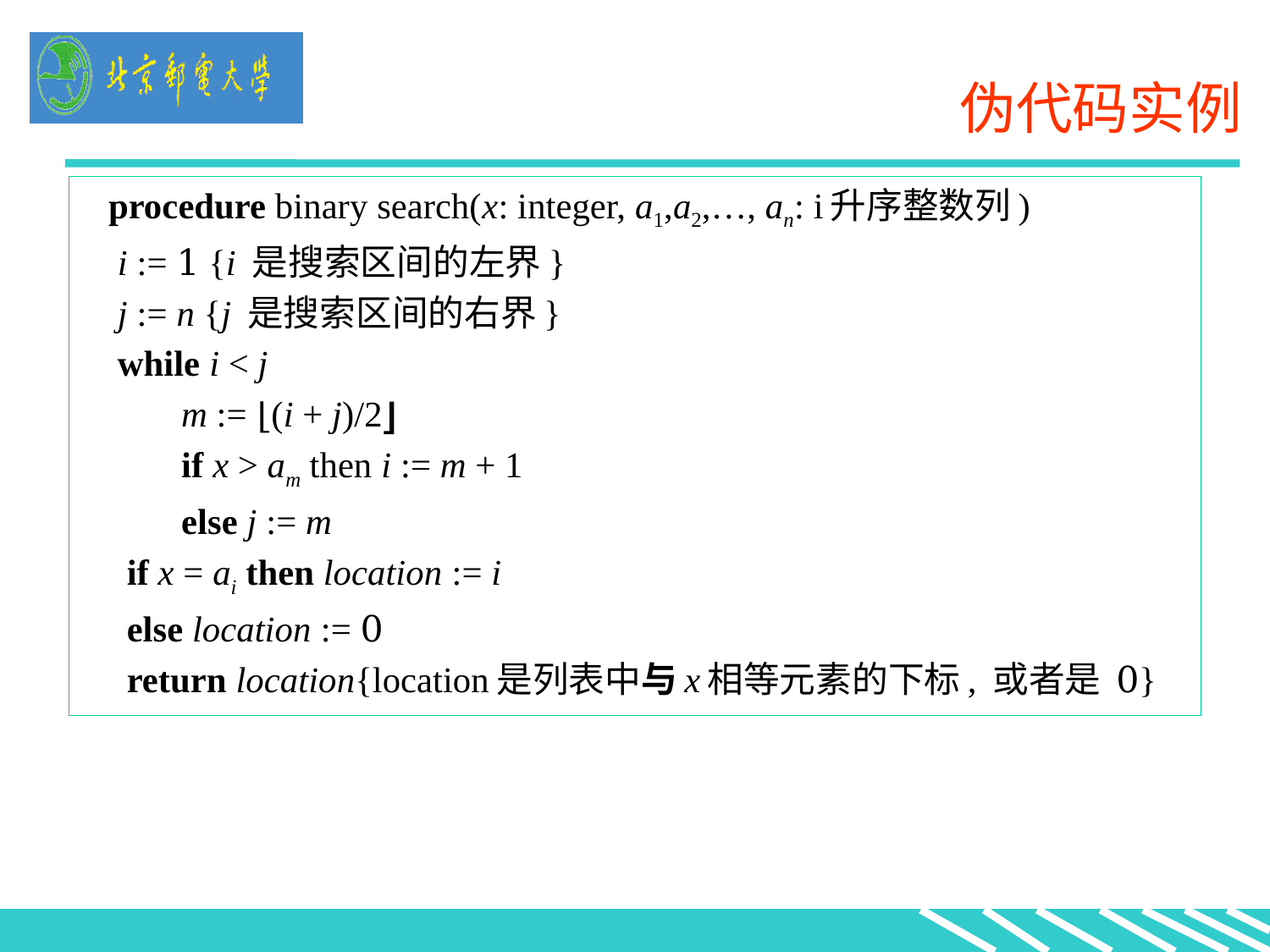

# 伪代码实例
   procedure binary search(x: integer, a1,a2,…, an: i升序整数列)
    i := 1 {i 是搜索区间的左界}
    j := n {j 是搜索区间的右界}
    while i < j
           m := ⌊(i + j)/2⌋
           if x > am then i := m + 1
           else j := m
     if x = ai then location := i
     else location := 0
     return location{location是列表中与x相等元素的下标, 或者是 0}